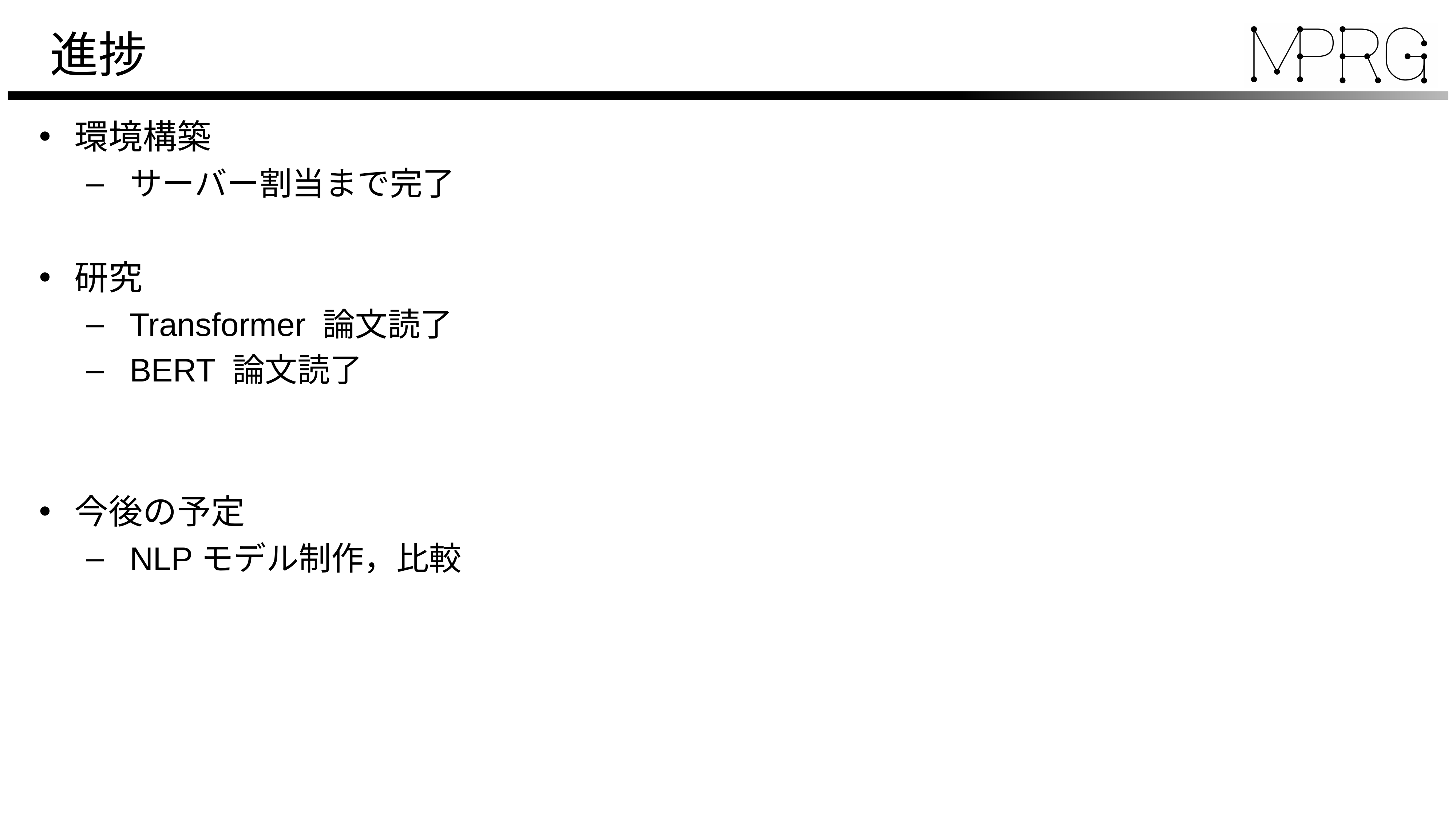

# 進捗
環境構築
サーバー割当まで完了

研究
Transformer 論文読了
BERT 論文読了

今後の予定
NLPモデル制作，比較